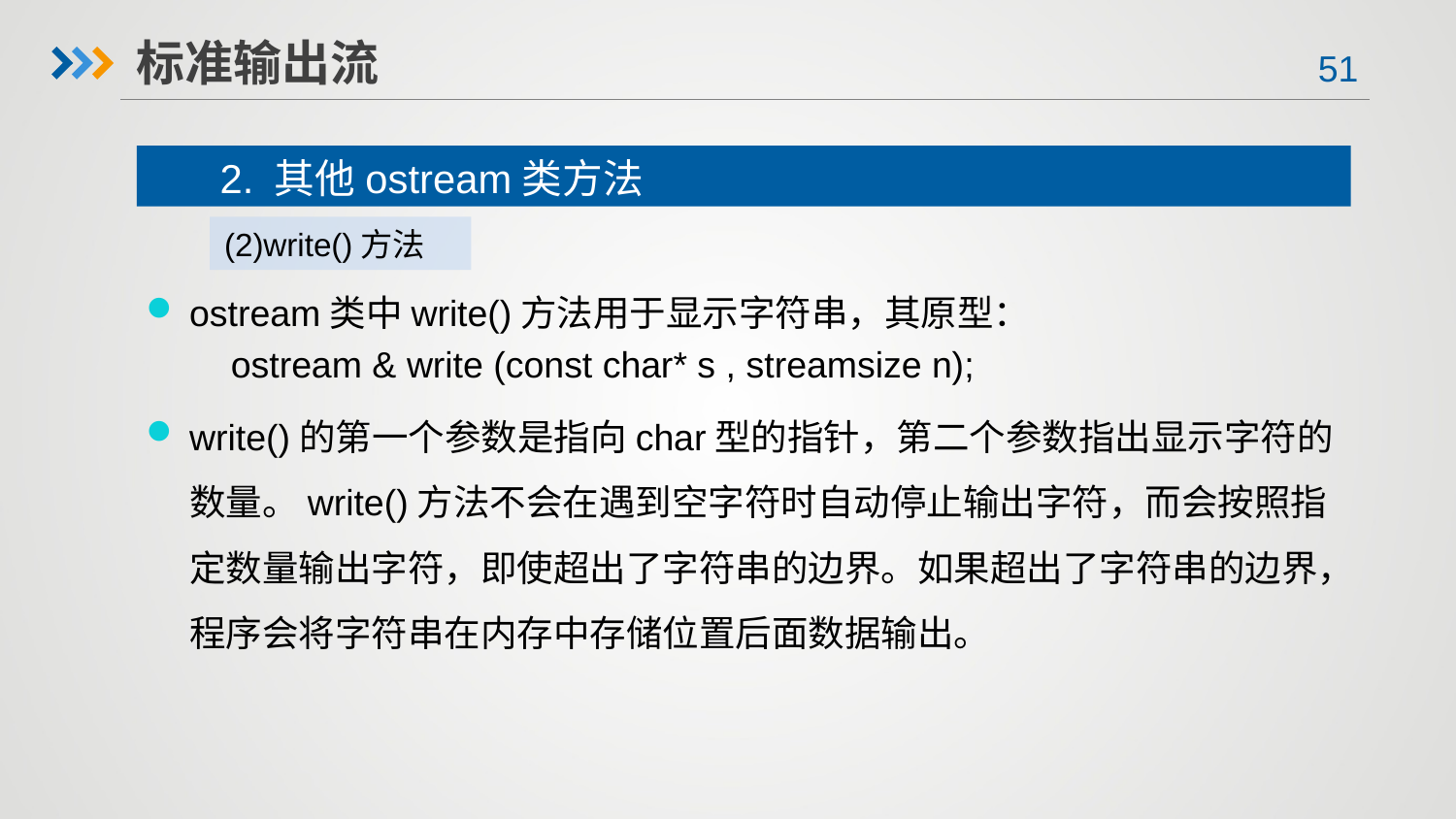

标准输出流

2. 其他ostream类方法
(2)write()方法
ostream类中write()方法用于显示字符串，其原型：
ostream & write (const char* s , streamsize n);
write()的第一个参数是指向char型的指针，第二个参数指出显示字符的数量。write()方法不会在遇到空字符时自动停止输出字符，而会按照指定数量输出字符，即使超出了字符串的边界。如果超出了字符串的边界，程序会将字符串在内存中存储位置后面数据输出。